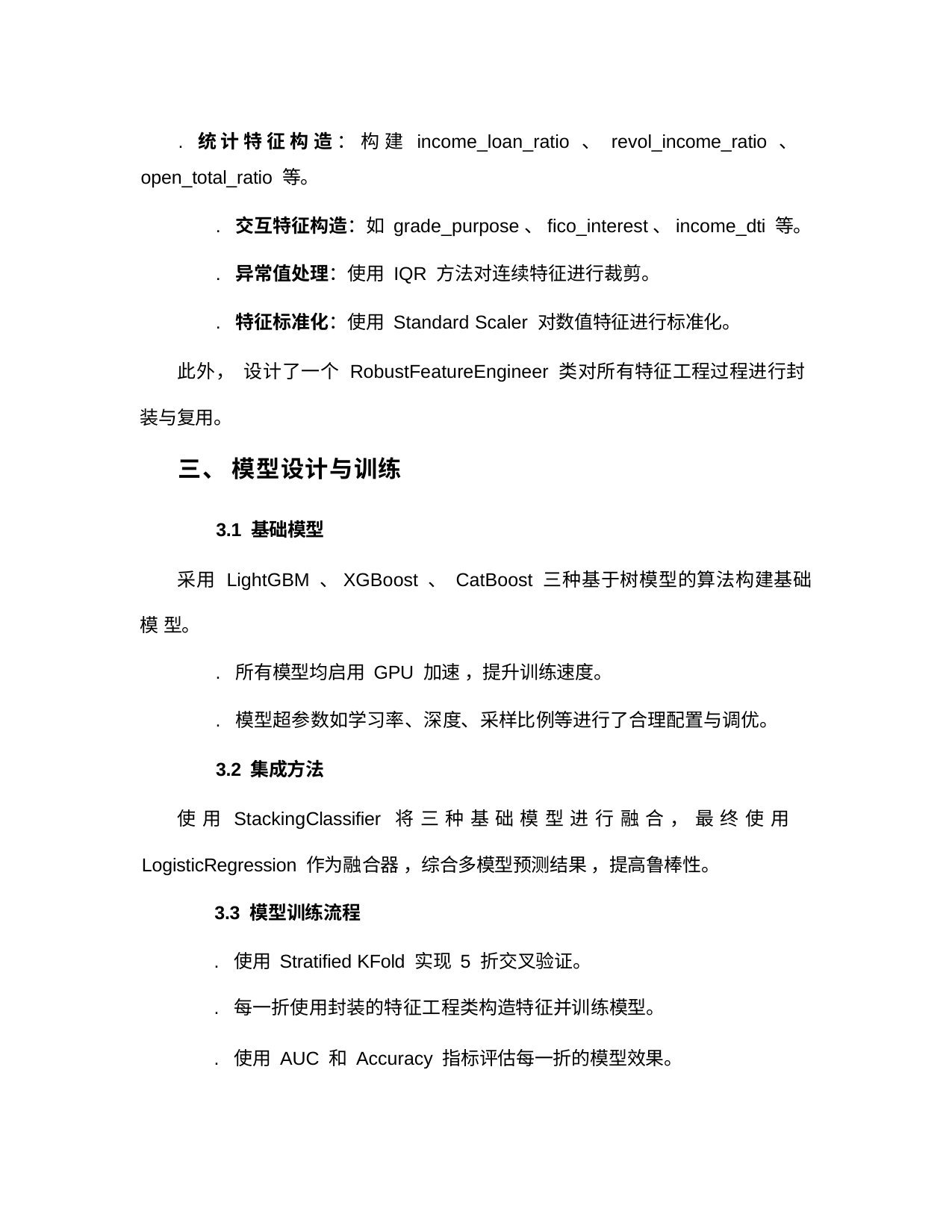

. 统 计 特 征 构 造 ： 构 建  income_loan_ratio 、 revol_income_ratio 、  open_total_ratio 等。

. 交互特征构造：如 grade_purpose、fico_interest、income_dti 等。
.  异常值处理：使用 IQR 方法对连续特征进行裁剪。
. 特征标准化：使用 Standard Scaler 对数值特征进行标准化。
此外，  设计了一个 RobustFeatureEngineer 类对所有特征工程过程进行封 装与复用。

三、 模型设计与训练

3.1 基础模型
采用 LightGBM 、XGBoost 、 CatBoost 三种基于树模型的算法构建基础模 型。

. 所有模型均启用 GPU 加速 ，提升训练速度。

. 模型超参数如学习率、深度、采样比例等进行了合理配置与调优。

3.2 集成方法
使 用  StackingClassifier  将 三 种 基 础 模 型 进 行 融 合 ， 最 终 使 用  LogisticRegression 作为融合器 ，综合多模型预测结果 ，提高鲁棒性。
3.3 模型训练流程
. 使用 Stratified KFold 实现 5 折交叉验证。

. 每一折使用封装的特征工程类构造特征并训练模型。

. 使用 AUC 和 Accuracy 指标评估每一折的模型效果。